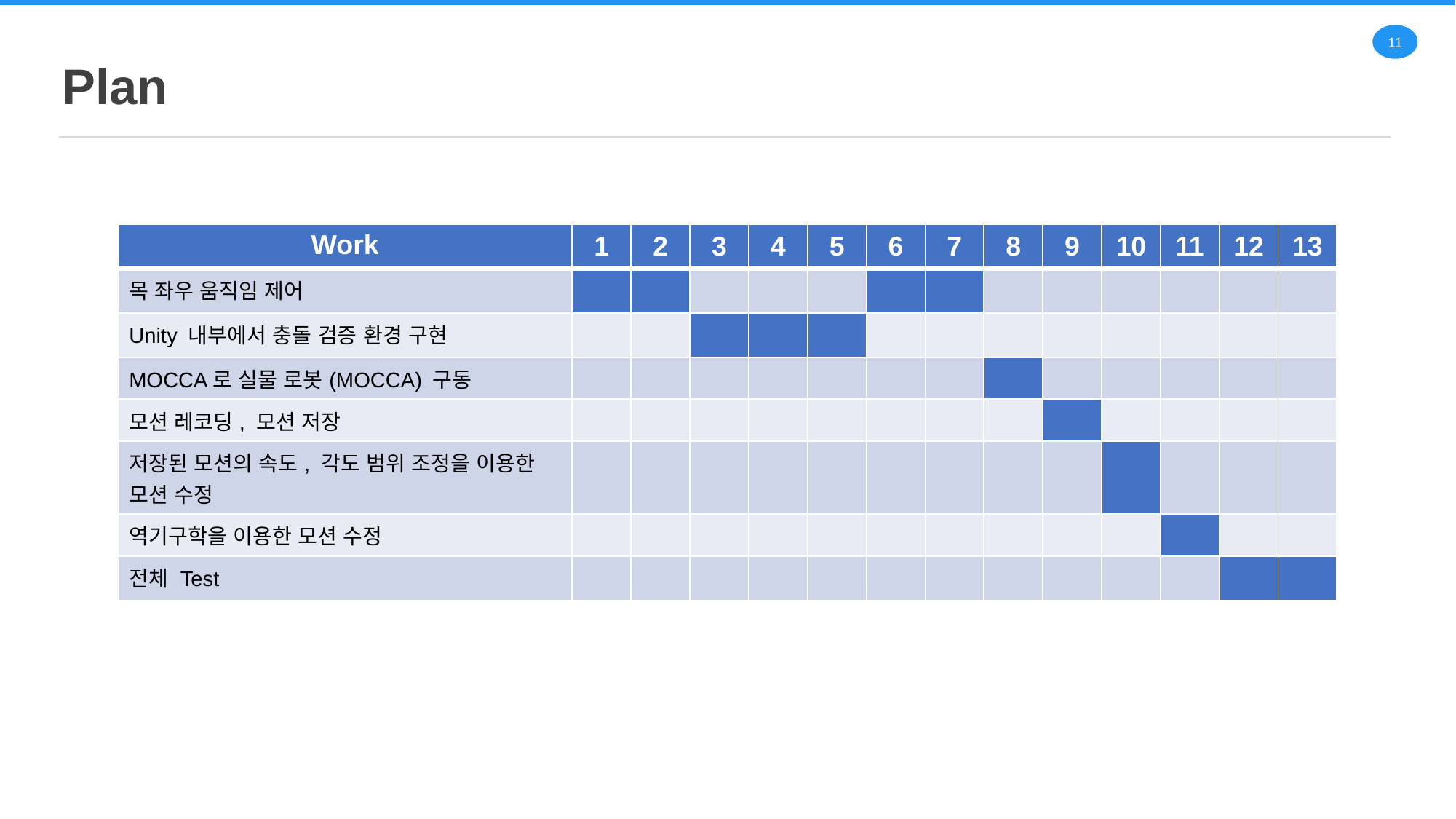

Plan
| Work | 1 | 2 | 3 | 4 | 5 | 6 | 7 | 8 | 9 | 10 | 11 | 12 | 13 |
| --- | --- | --- | --- | --- | --- | --- | --- | --- | --- | --- | --- | --- | --- |
| 목 좌우 움직임 제어 |  |  |  |  |  |  |  |  |  |  |  |  |  |
| Unity 내부에서 충돌 검증 환경 구현 |  |  |  |  |  |  |  |  |  |  |  |  |  |
| MOCCA로 실물 로봇(MOCCA) 구동 |  |  |  |  |  |  |  |  |  |  |  |  |  |
| 모션 레코딩, 모션 저장 |  |  |  |  |  |  |  |  |  |  |  |  |  |
| 저장된 모션의 속도, 각도 범위 조정을 이용한 모션 수정 |  |  |  |  |  |  |  |  |  |  |  |  |  |
| 역기구학을 이용한 모션 수정 |  |  |  |  |  |  |  |  |  |  |  |  |  |
| 전체 Test |  |  |  |  |  |  |  |  |  |  |  |  |  |